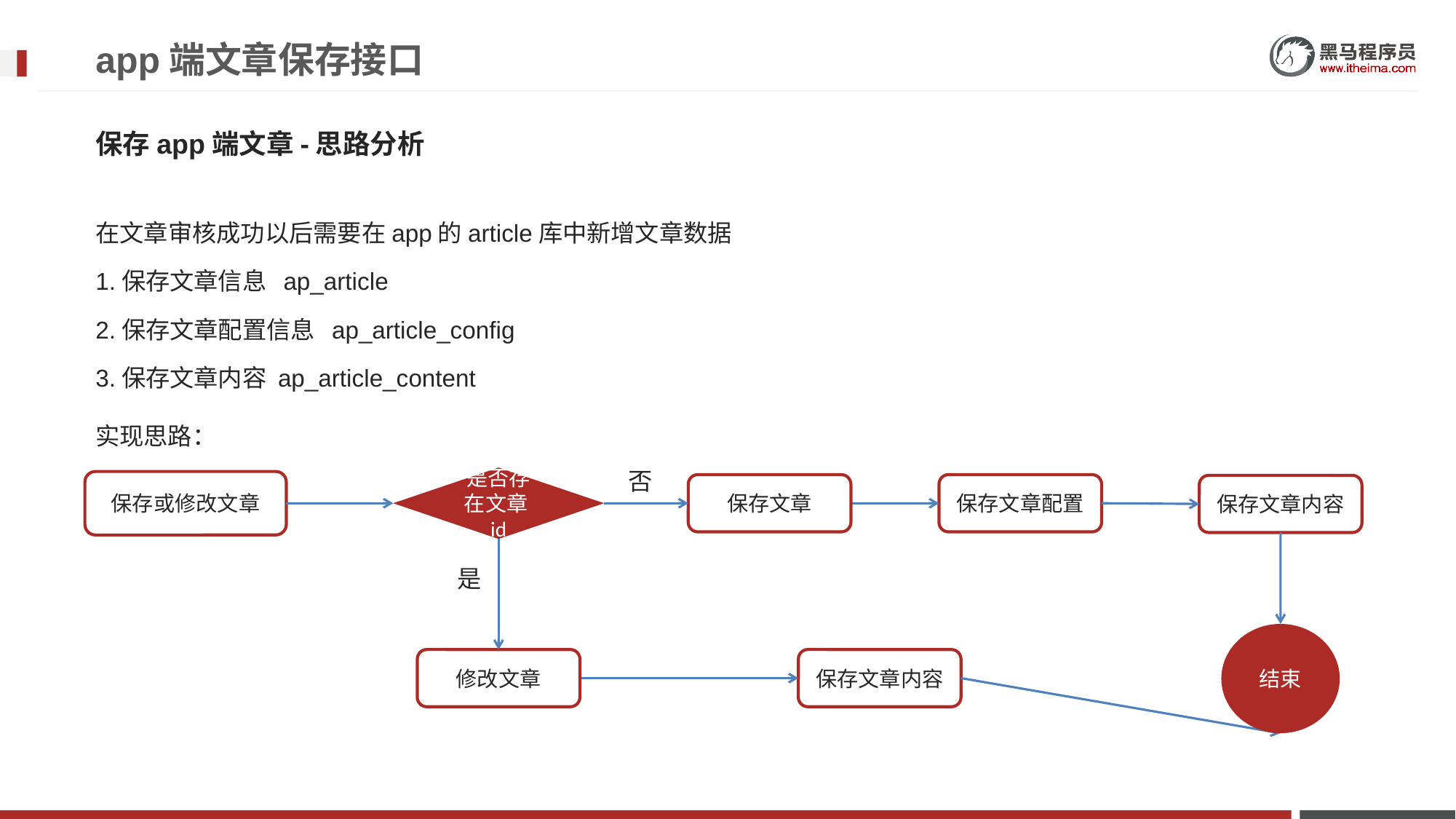

# app端文章保存接口
保存app端文章-思路分析
在文章审核成功以后需要在app的article库中新增文章数据
1.保存文章信息  ap_article
2.保存文章配置信息  ap_article_config
3.保存文章内容 ap_article_content

实现思路：
否
保存文章
是否存在文章id
保存或修改文章
保存文章配置
保存文章内容
结束
是
修改文章
保存文章内容